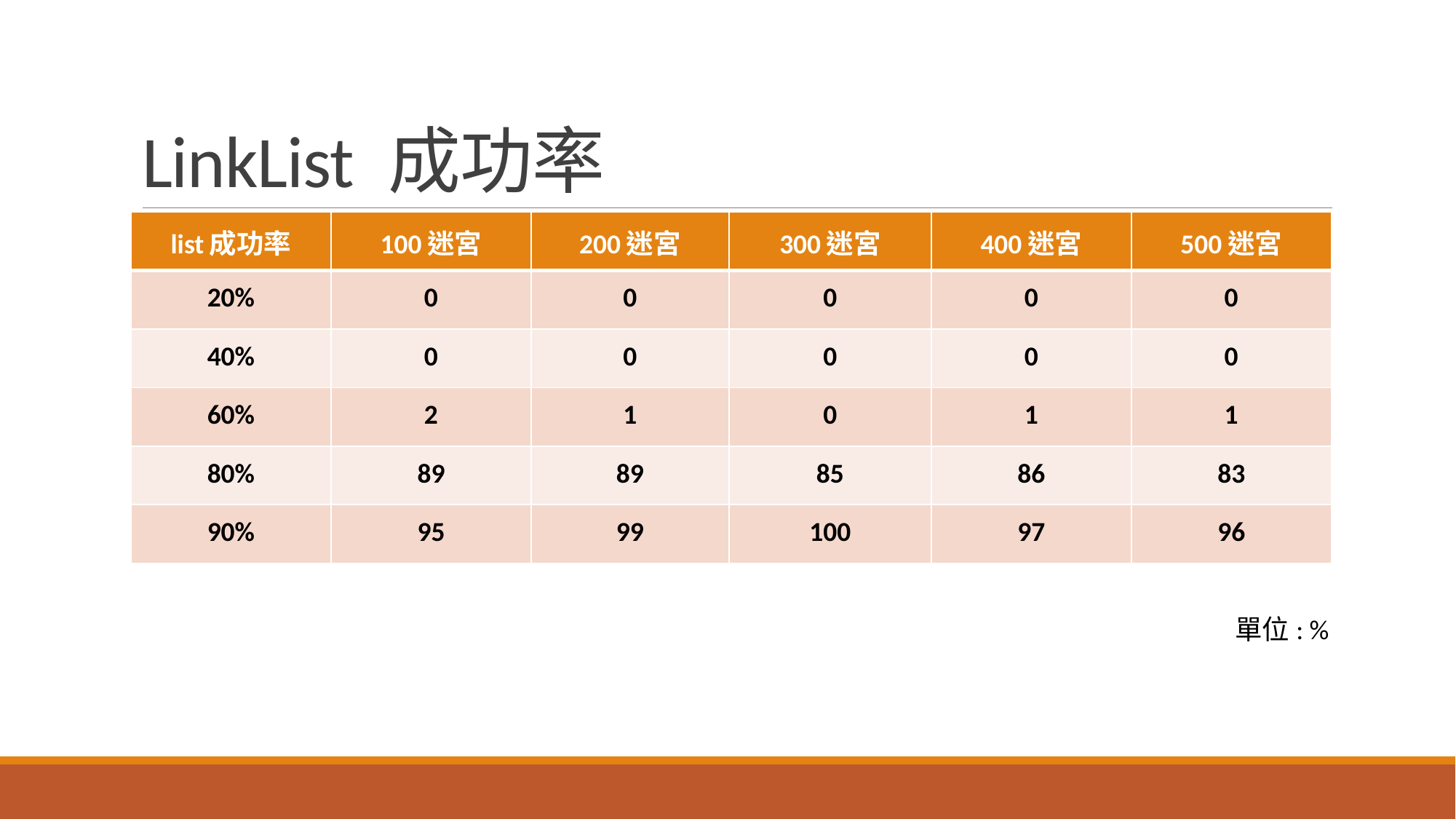

# LinkList 成功率
| list成功率 | 100迷宮 | 200迷宮 | 300迷宮 | 400迷宮 | 500迷宮 |
| --- | --- | --- | --- | --- | --- |
| 20% | 0 | 0 | 0 | 0 | 0 |
| 40% | 0 | 0 | 0 | 0 | 0 |
| 60% | 2 | 1 | 0 | 1 | 1 |
| 80% | 89 | 89 | 85 | 86 | 83 |
| 90% | 95 | 99 | 100 | 97 | 96 |
單位: %